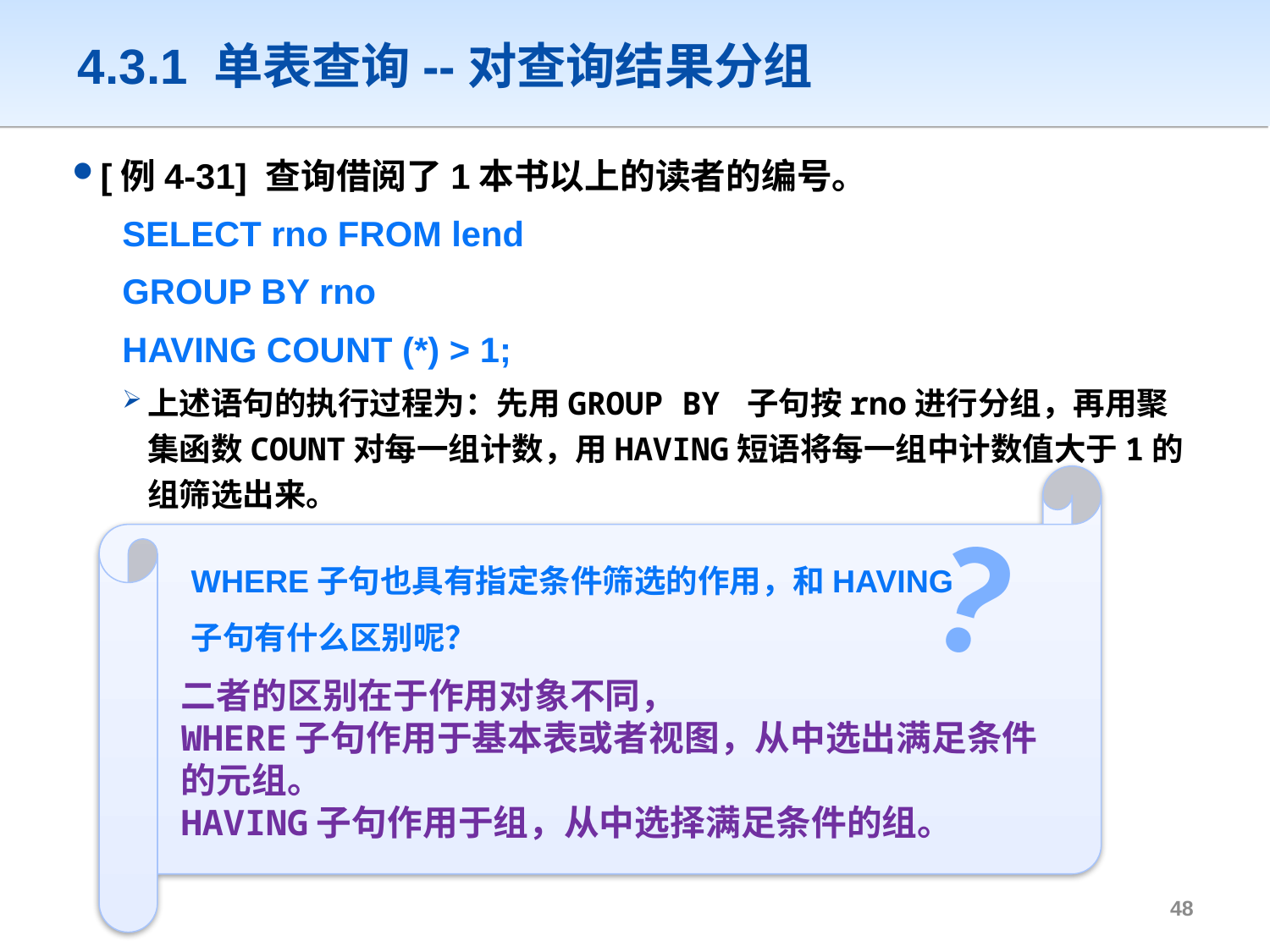

# 4.3.1 单表查询--对查询结果分组
[例4-31] 查询借阅了1本书以上的读者的编号。
SELECT rno FROM lend
GROUP BY rno
HAVING COUNT (*) > 1;
上述语句的执行过程为：先用GROUP BY 子句按rno进行分组，再用聚集函数COUNT对每一组计数，用HAVING短语将每一组中计数值大于1的组筛选出来。

？
WHERE子句也具有指定条件筛选的作用，和HAVING子句有什么区别呢？
二者的区别在于作用对象不同，
WHERE子句作用于基本表或者视图，从中选出满足条件的元组。
HAVING子句作用于组，从中选择满足条件的组。
48